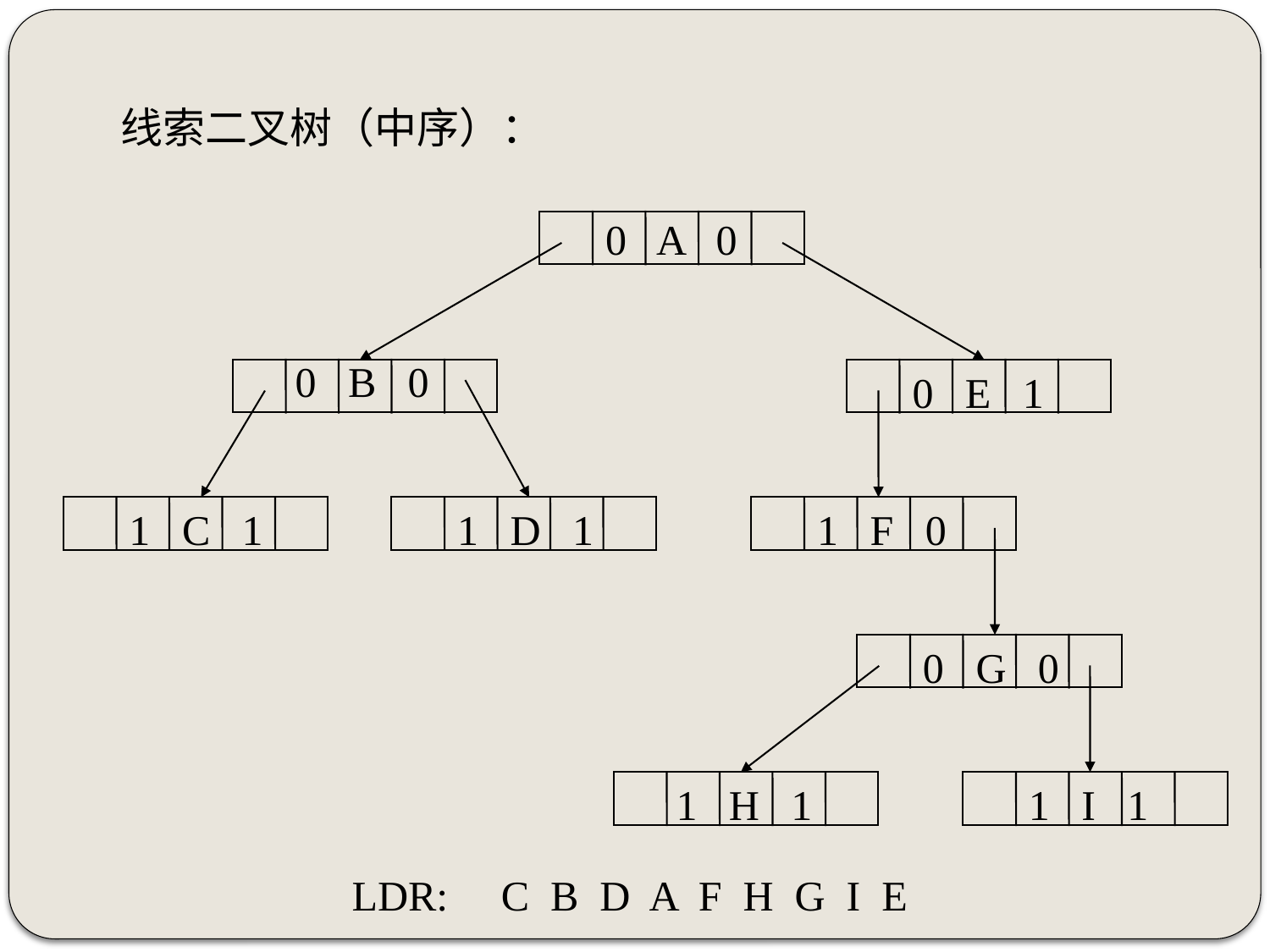

线索二叉树（中序）：
0   A   0

0   B   0

0   E   1

1   C   1

1   D   1

1   F   0

0   G   0

1   H   1

1   I   1
LDR:     C  B  D  A  F  H  G  I  E